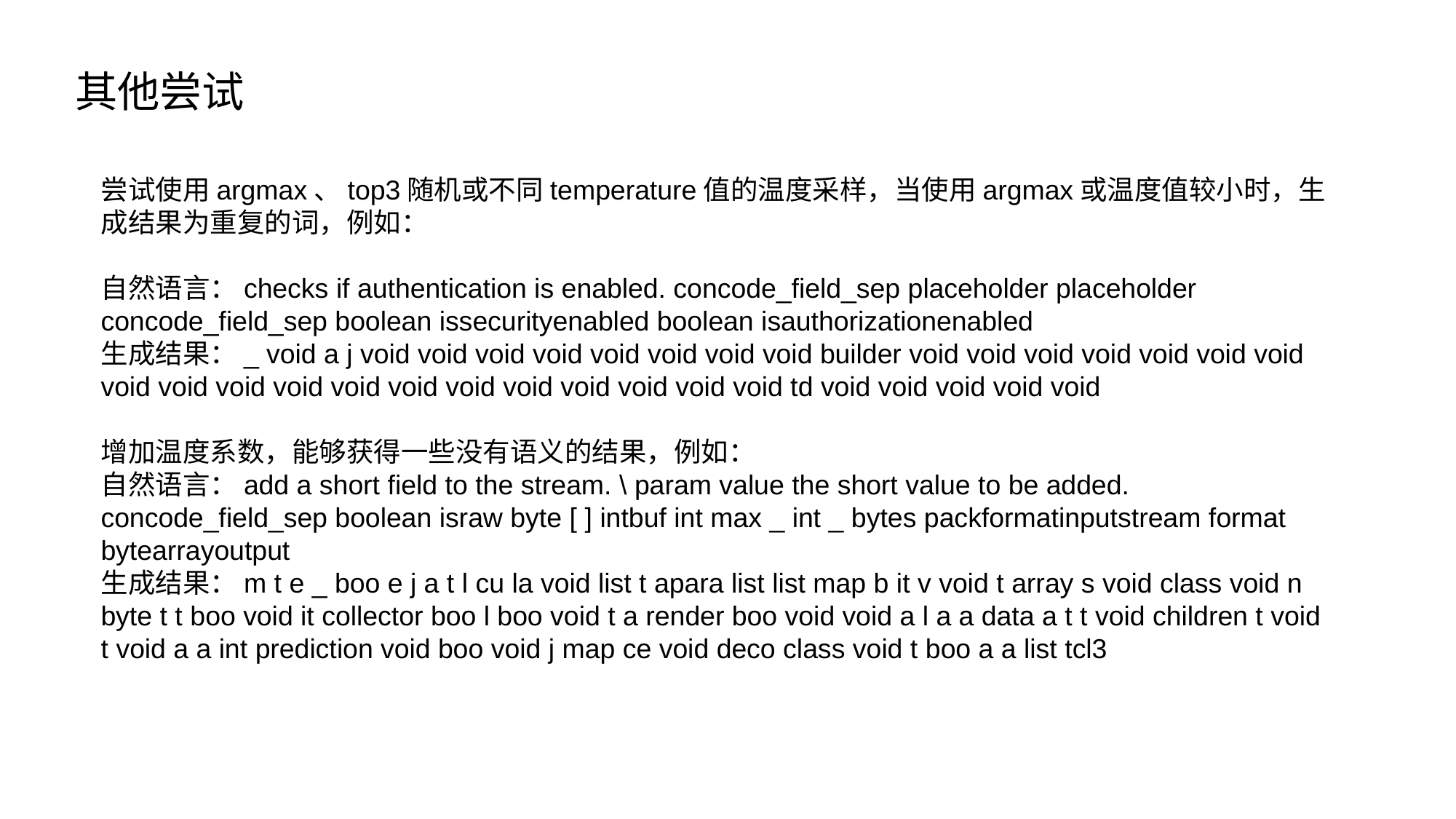

其他尝试
尝试使用argmax、top3随机或不同temperature值的温度采样，当使用argmax或温度值较小时，生成结果为重复的词，例如：

自然语言：checks if authentication is enabled. concode_field_sep placeholder placeholder concode_field_sep boolean issecurityenabled boolean isauthorizationenabled
生成结果：_ void a j void void void void void void void void builder void void void void void void void void void void void void void void void void void void void td void void void void void

增加温度系数，能够获得一些没有语义的结果，例如：
自然语言：add a short field to the stream. \ param value the short value to be added. concode_field_sep boolean israw byte [ ] intbuf int max _ int _ bytes packformatinputstream format bytearrayoutput
生成结果：m t e _ boo e j a t l cu la void list t apara list list map b it v void t array s void class void n byte t t boo void it collector boo l boo void t a render boo void void a l a a data a t t void children t void t void a a int prediction void boo void j map ce void deco class void t boo a a list tcl3